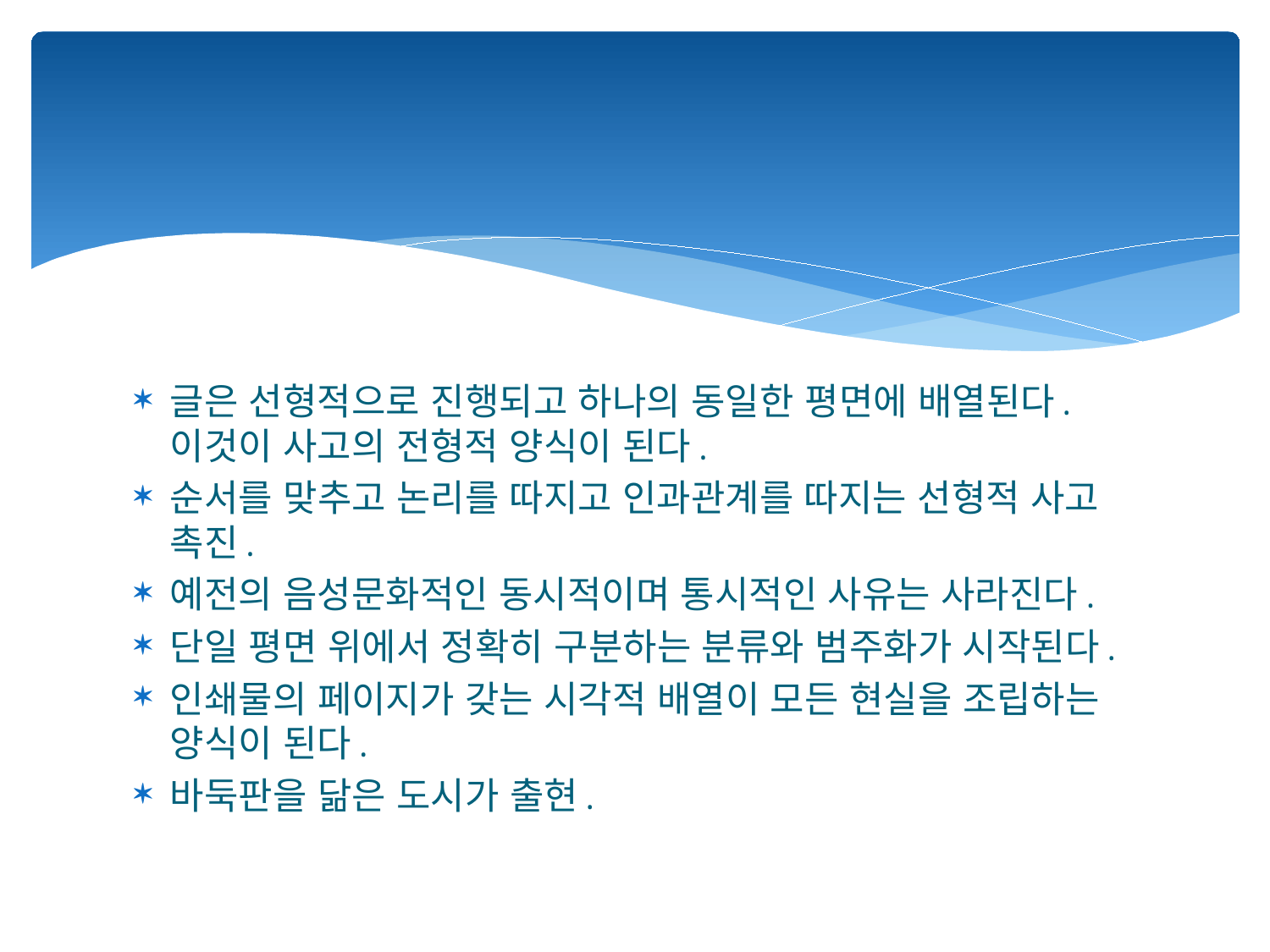

#
글은 선형적으로 진행되고 하나의 동일한 평면에 배열된다. 이것이 사고의 전형적 양식이 된다.
순서를 맞추고 논리를 따지고 인과관계를 따지는 선형적 사고 촉진.
예전의 음성문화적인 동시적이며 통시적인 사유는 사라진다.
단일 평면 위에서 정확히 구분하는 분류와 범주화가 시작된다.
인쇄물의 페이지가 갖는 시각적 배열이 모든 현실을 조립하는 양식이 된다.
바둑판을 닮은 도시가 출현.